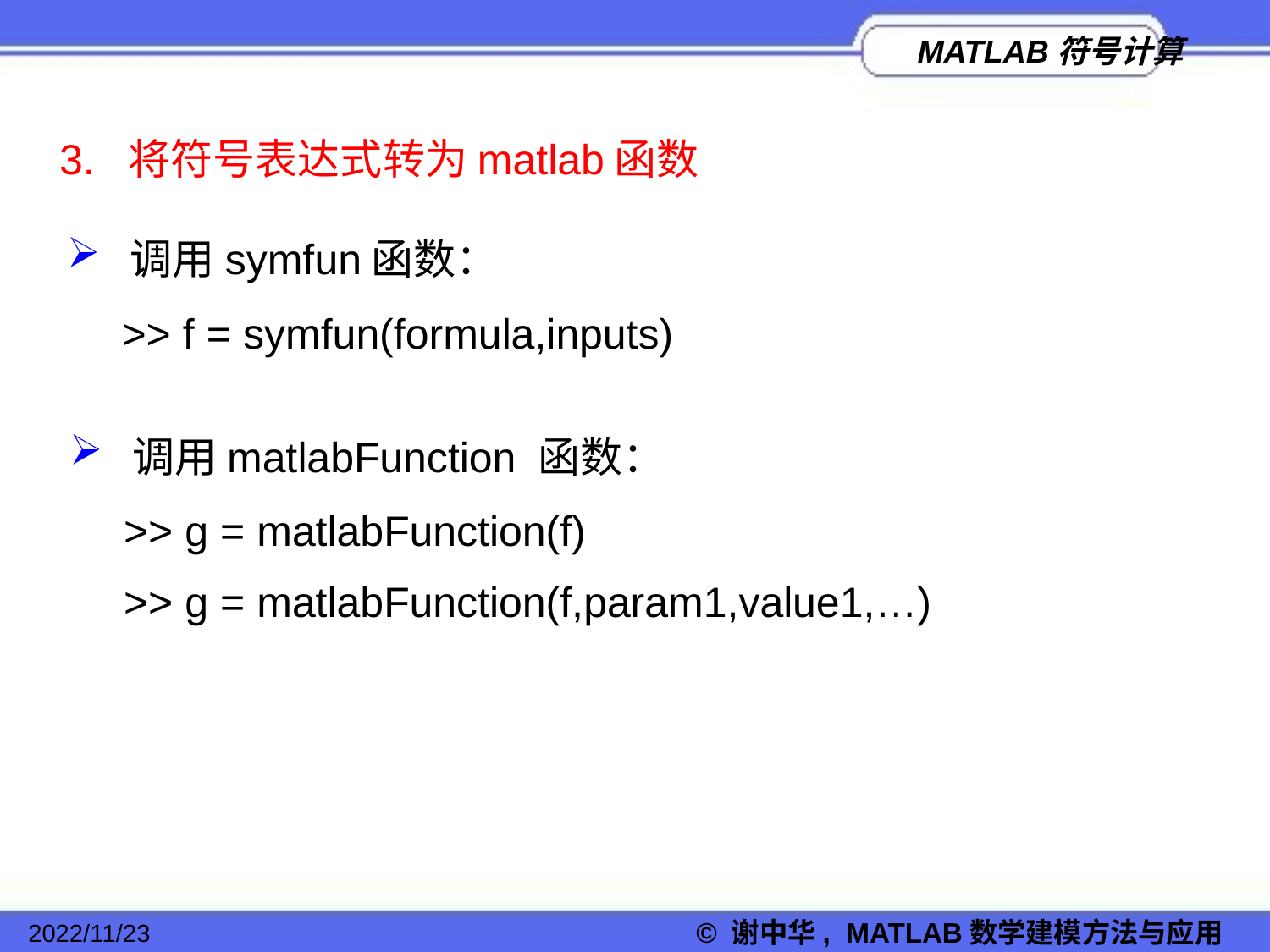

3.  将符号表达式转为matlab函数
  调用symfun函数：
>> f = symfun(formula,inputs)
  调用matlabFunction 函数：
>> g = matlabFunction(f)
>> g = matlabFunction(f,param1,value1,…)
2022/11/23
© 谢中华,  MATLAB数学建模方法与应用